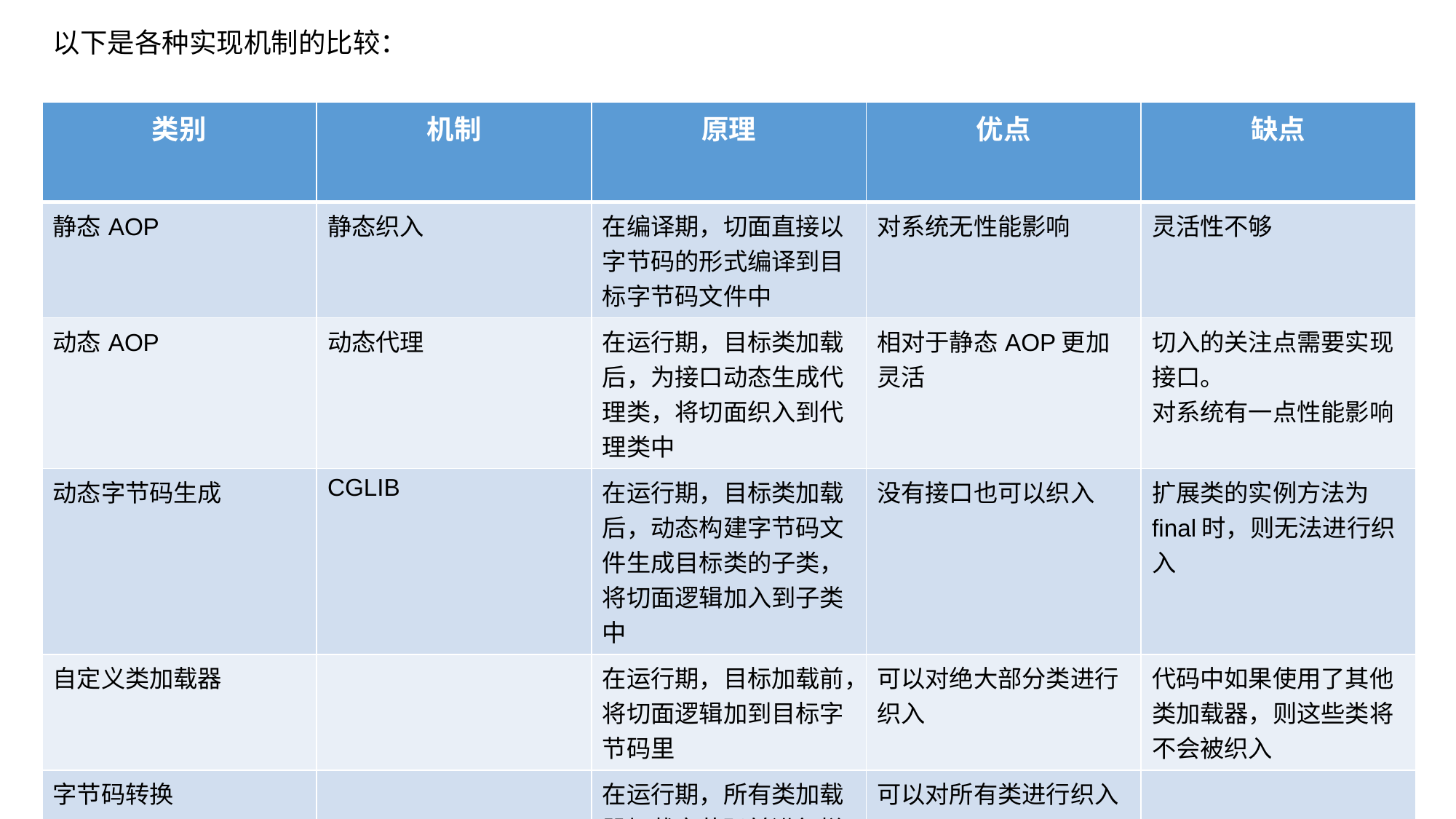

以下是各种实现机制的比较：
| 类别 | 机制 | 原理 | 优点 | 缺点 |
| --- | --- | --- | --- | --- |
| 静态AOP | 静态织入 | 在编译期，切面直接以字节码的形式编译到目标字节码文件中 | 对系统无性能影响 | 灵活性不够 |
| 动态AOP | 动态代理 | 在运行期，目标类加载后，为接口动态生成代理类，将切面织入到代理类中 | 相对于静态AOP更加灵活 | 切入的关注点需要实现接口。 对系统有一点性能影响 |
| 动态字节码生成 | CGLIB | 在运行期，目标类加载后，动态构建字节码文件生成目标类的子类，将切面逻辑加入到子类中 | 没有接口也可以织入 | 扩展类的实例方法为final时，则无法进行织入 |
| 自定义类加载器 |  | 在运行期，目标加载前，将切面逻辑加到目标字节码里 | 可以对绝大部分类进行织入 | 代码中如果使用了其他类加载器，则这些类将不会被织入 |
| 字节码转换 |  | 在运行期，所有类加载器加载字节码前进行拦截 | 可以对所有类进行织入 |  |